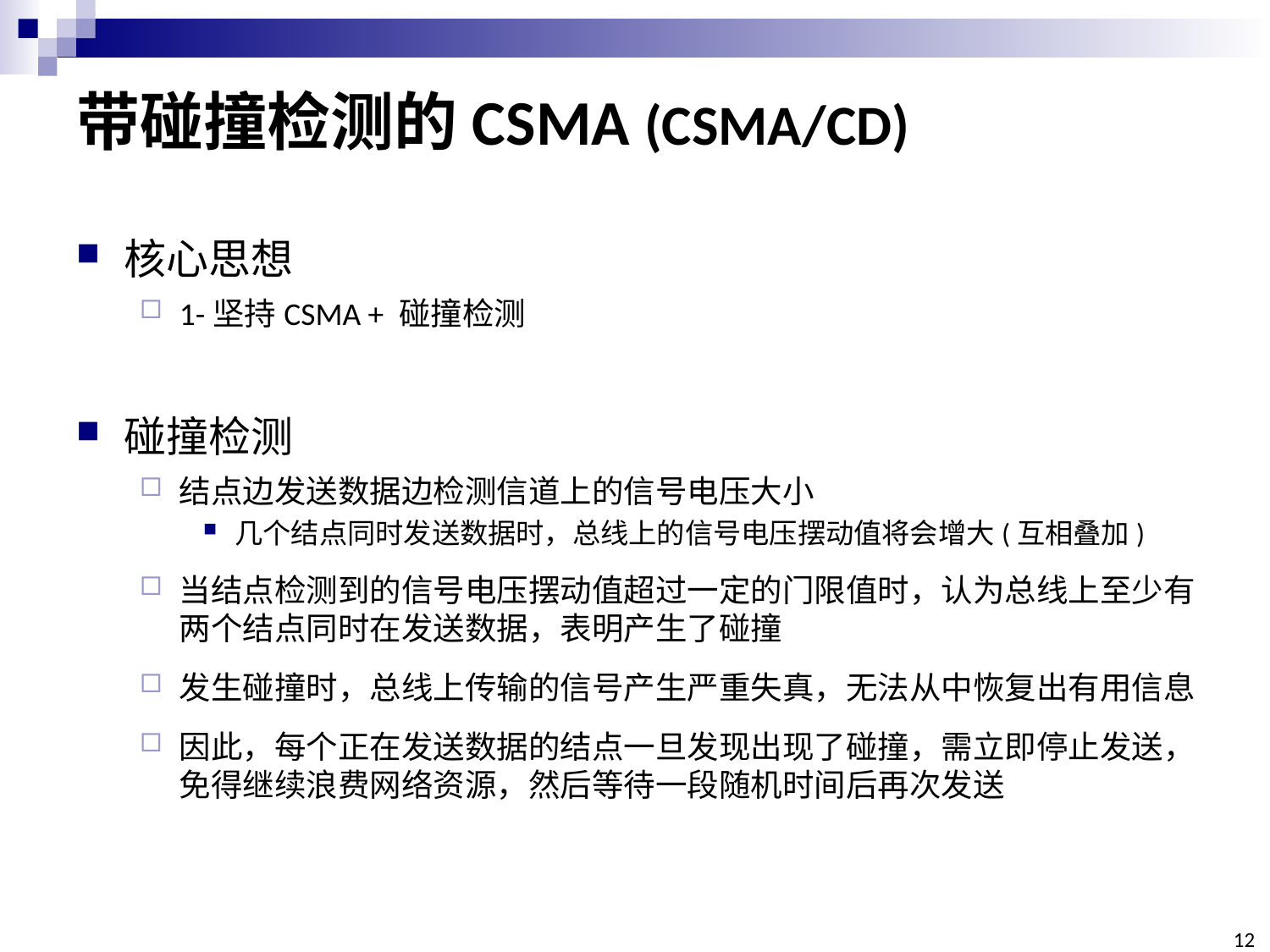

# 带碰撞检测的CSMA (CSMA/CD)
核心思想
1-坚持CSMA + 碰撞检测
碰撞检测
结点边发送数据边检测信道上的信号电压大小
几个结点同时发送数据时，总线上的信号电压摆动值将会增大(互相叠加)
当结点检测到的信号电压摆动值超过一定的门限值时，认为总线上至少有两个结点同时在发送数据，表明产生了碰撞
发生碰撞时，总线上传输的信号产生严重失真，无法从中恢复出有用信息
因此，每个正在发送数据的结点一旦发现出现了碰撞，需立即停止发送，免得继续浪费网络资源，然后等待一段随机时间后再次发送
12